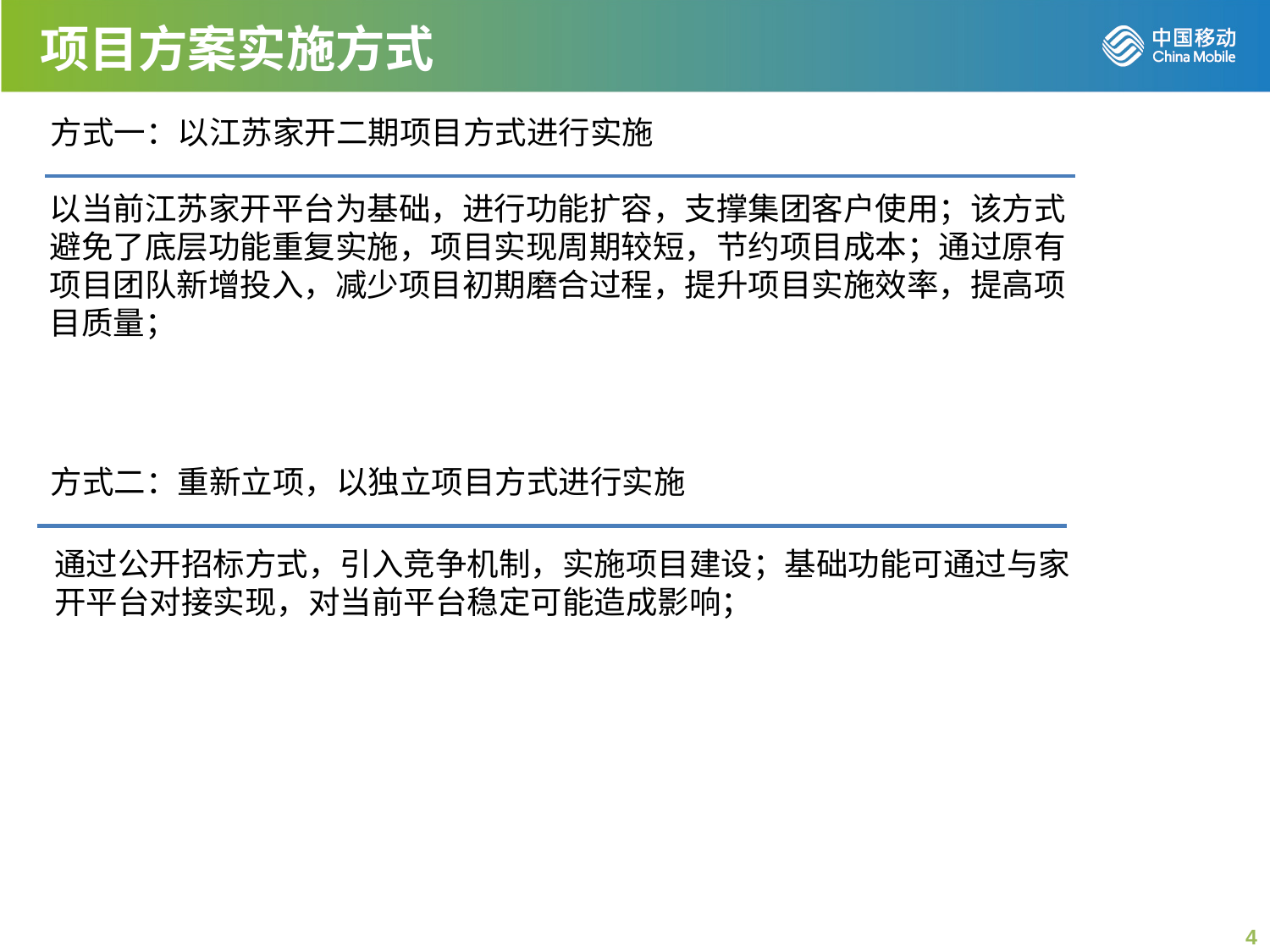

项目方案实施方式
方式一：以江苏家开二期项目方式进行实施
以当前江苏家开平台为基础，进行功能扩容，支撑集团客户使用；该方式避免了底层功能重复实施，项目实现周期较短，节约项目成本；通过原有项目团队新增投入，减少项目初期磨合过程，提升项目实施效率，提高项目质量；
方式二：重新立项，以独立项目方式进行实施
通过公开招标方式，引入竞争机制，实施项目建设；基础功能可通过与家开平台对接实现，对当前平台稳定可能造成影响；